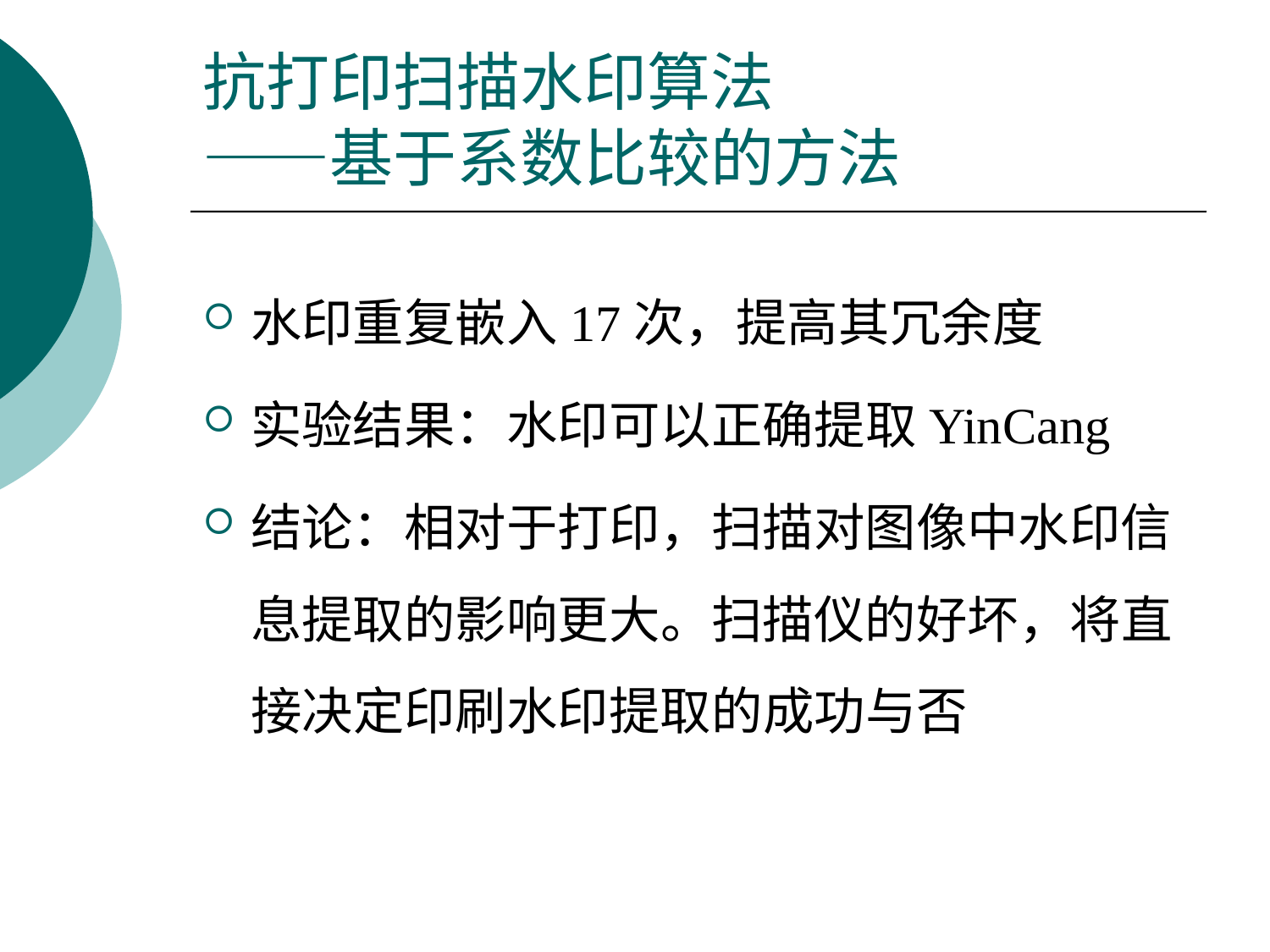

# 抗打印扫描水印算法 ——基于系数比较的方法
水印重复嵌入17次，提高其冗余度
实验结果：水印可以正确提取YinCang
结论：相对于打印，扫描对图像中水印信息提取的影响更大。扫描仪的好坏，将直接决定印刷水印提取的成功与否